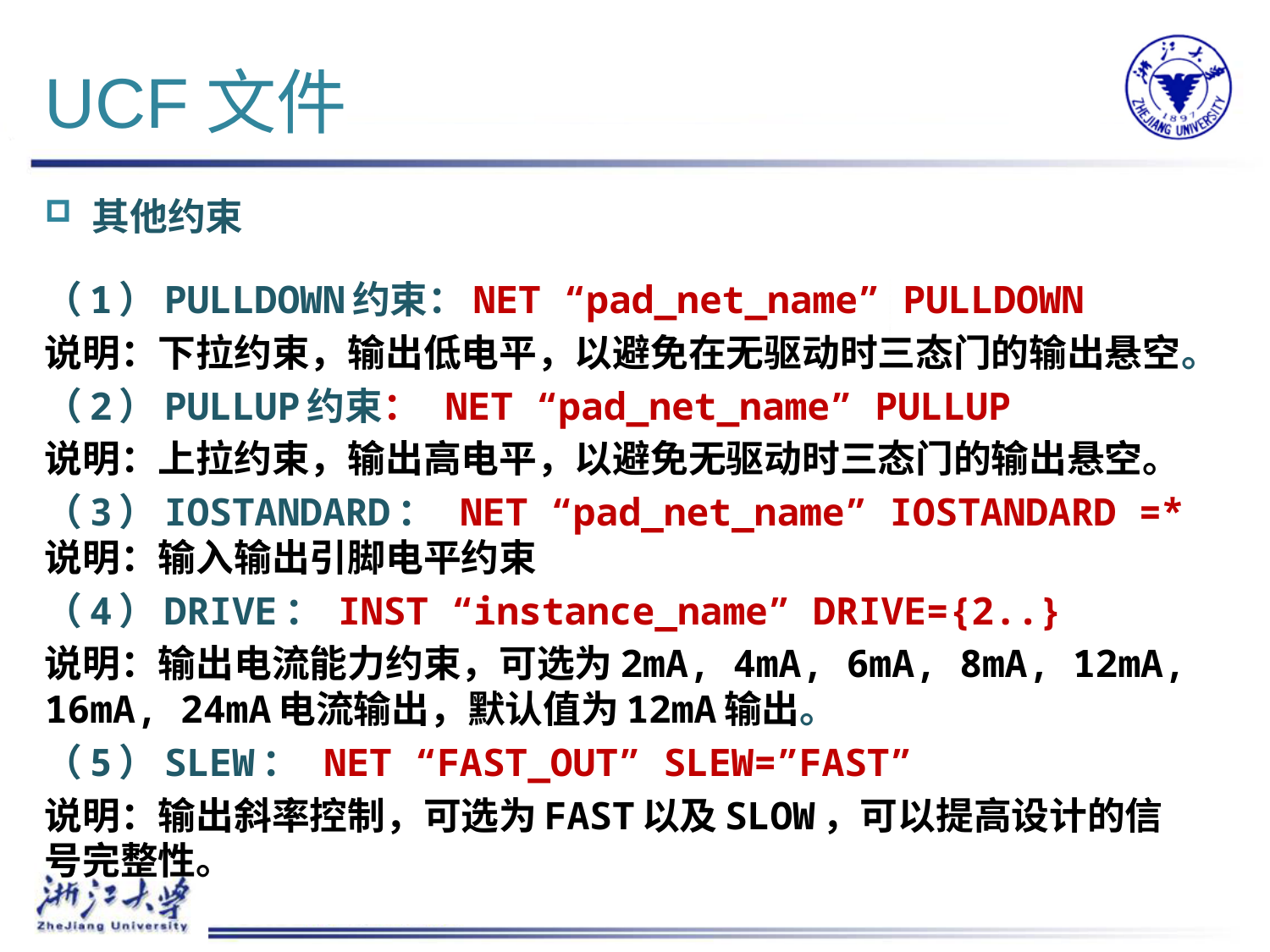

# UCF文件
其他约束

（1）PULLDOWN约束：NET “pad_net_name” PULLDOWN
说明：下拉约束，输出低电平，以避免在无驱动时三态门的输出悬空。
（2）PULLUP约束：  NET “pad_net_name” PULLUP
说明：上拉约束，输出高电平，以避免无驱动时三态门的输出悬空。
（3）IOSTANDARD：  NET “pad_net_name” IOSTANDARD =* 说明：输入输出引脚电平约束
（4）DRIVE： INST “instance_name” DRIVE={2..}
说明：输出电流能力约束，可选为2mA, 4mA, 6mA, 8mA, 12mA, 16mA, 24mA电流输出，默认值为12mA输出。
（5）SLEW：  NET “FAST_OUT” SLEW=”FAST”
说明：输出斜率控制，可选为FAST以及SLOW，可以提高设计的信号完整性。